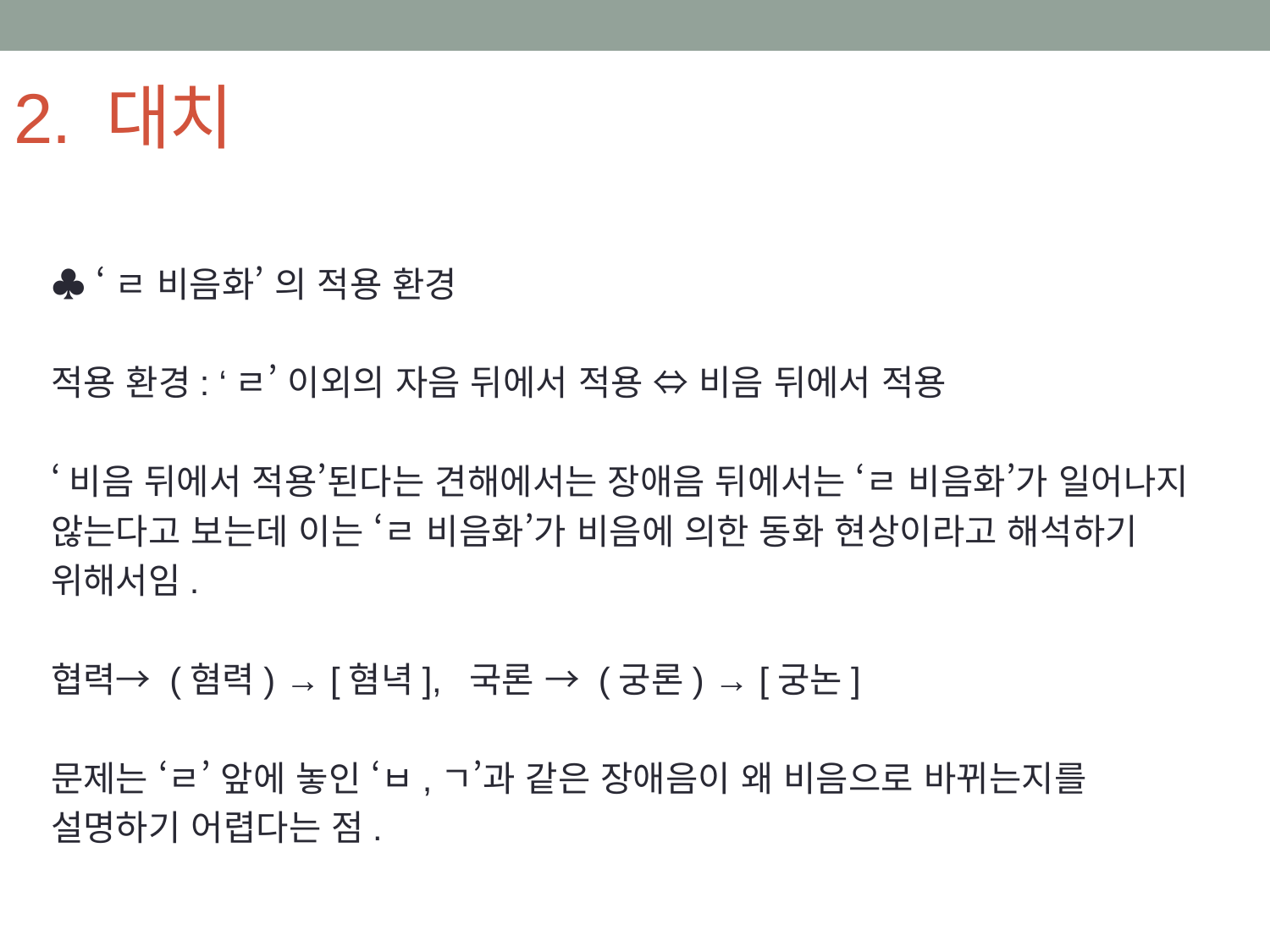

# 2. 대치

♣ ‘ㄹ 비음화’ 의 적용 환경

적용 환경: ‘ㄹ’ 이외의 자음 뒤에서 적용 ⇔ 비음 뒤에서 적용

‘비음 뒤에서 적용’된다는 견해에서는 장애음 뒤에서는 ‘ㄹ 비음화’가 일어나지
않는다고 보는데 이는 ‘ㄹ 비음화’가 비음에 의한 동화 현상이라고 해석하기
위해서임.

협력→ (혐력) → [혐녁],  국론 → (궁론) → [궁논]

문제는 ‘ㄹ’ 앞에 놓인 ‘ㅂ,ㄱ’과 같은 장애음이 왜 비음으로 바뀌는지를
설명하기 어렵다는 점.